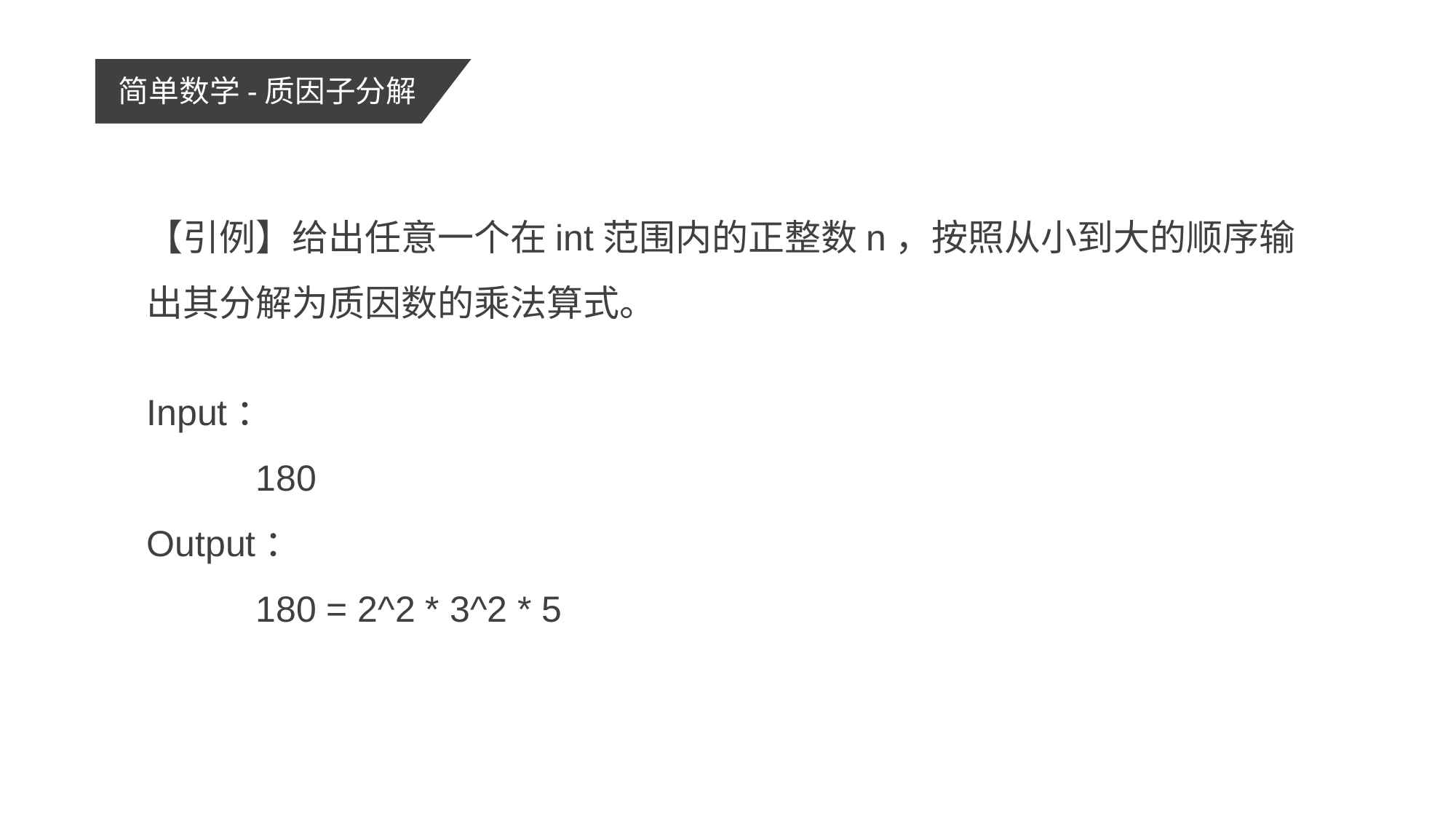

简单数学-质因子分解

【引例】给出任意一个在int范围内的正整数n，按照从小到大的顺序输出其分解为质因数的乘法算式。

Input：
	180
Output：
	180 = 2^2 * 3^2 * 5